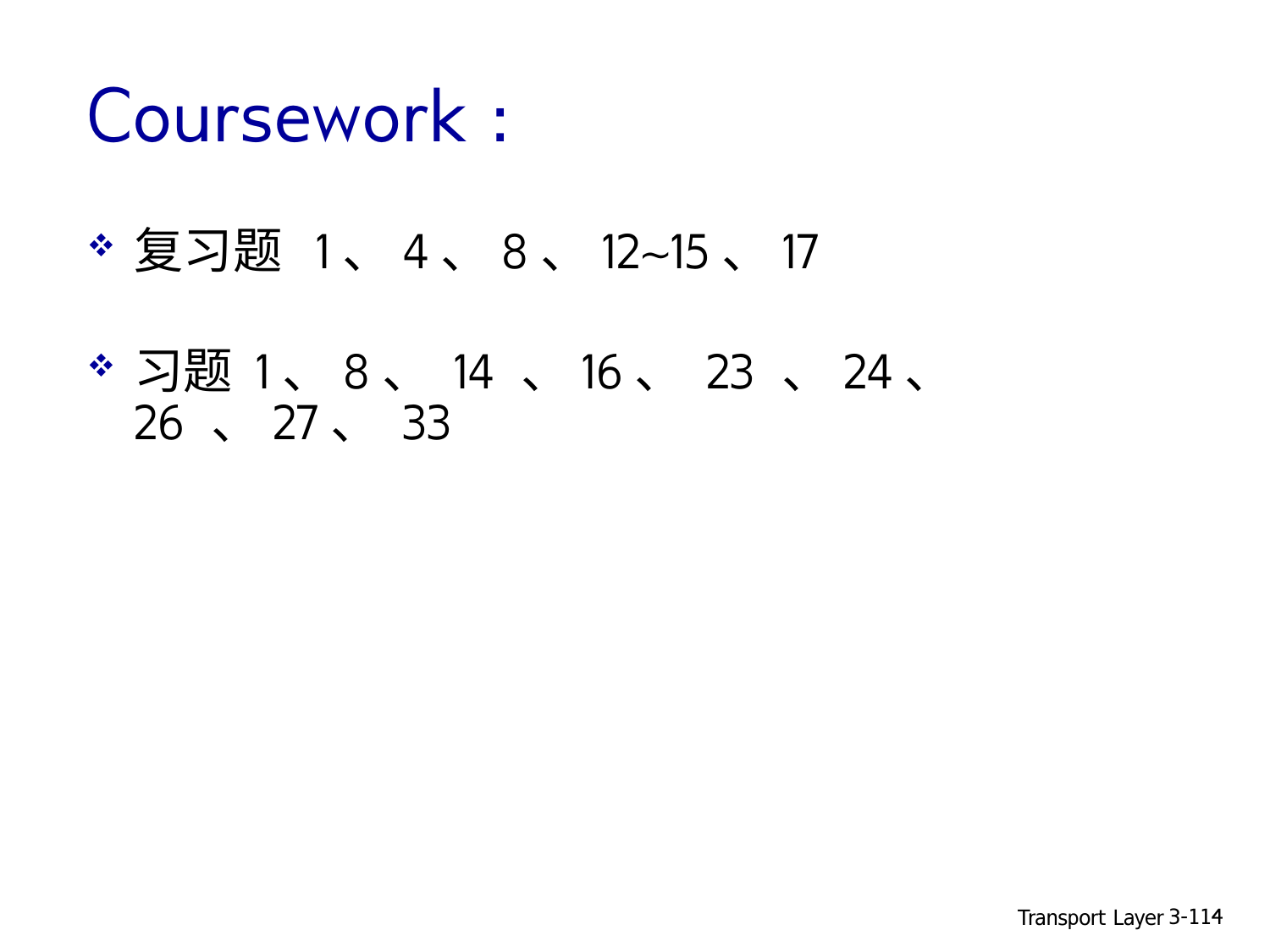

# Coursework :
复习题  1、4、8、12~15、17

习题 1、8、 14 、16、 23 、24、 26 、27、 33
Transport Layer
3-114